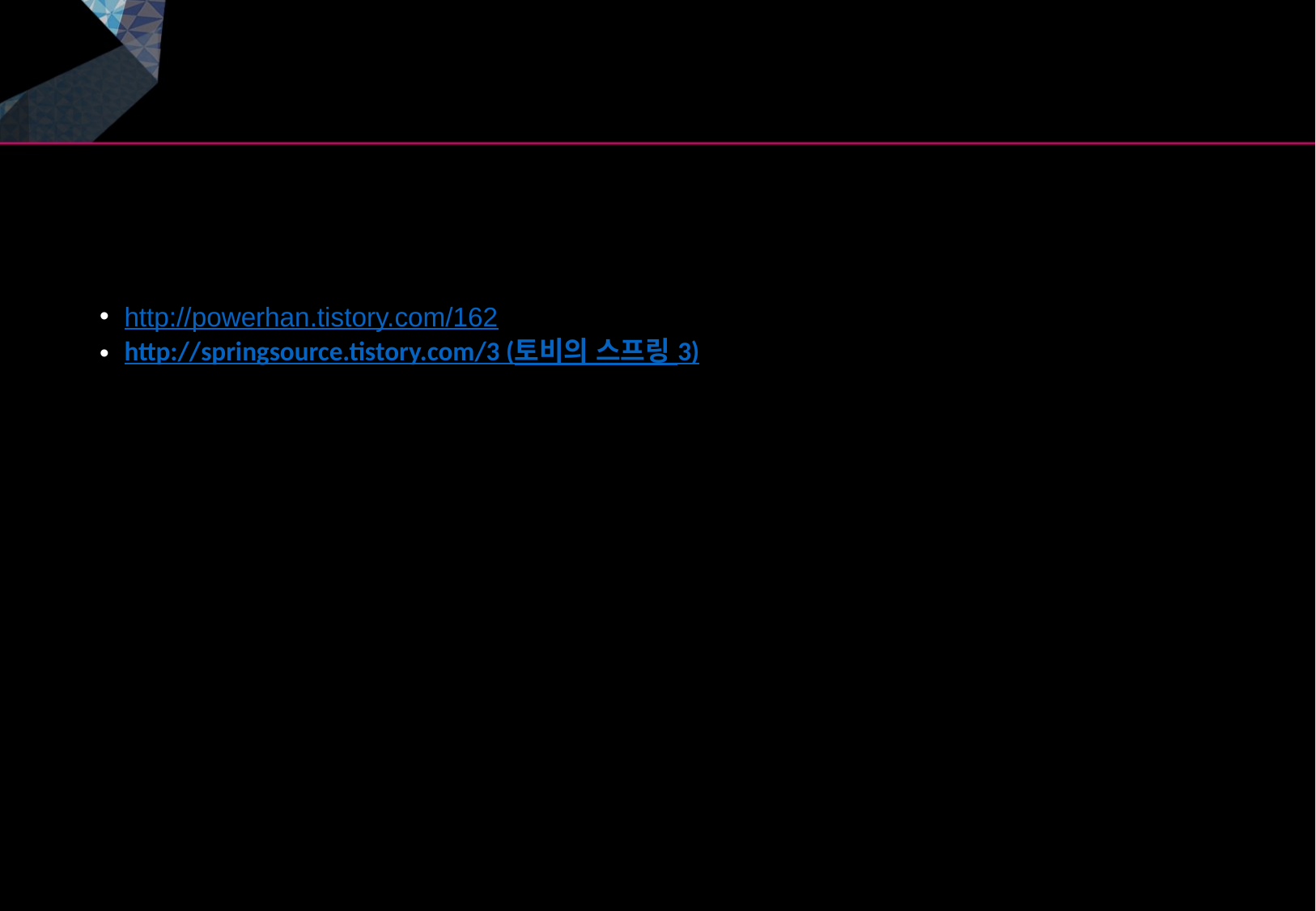

참고 Site
http://powerhan.tistory.com/162
http://springsource.tistory.com/3 (토비의 스프링 3)